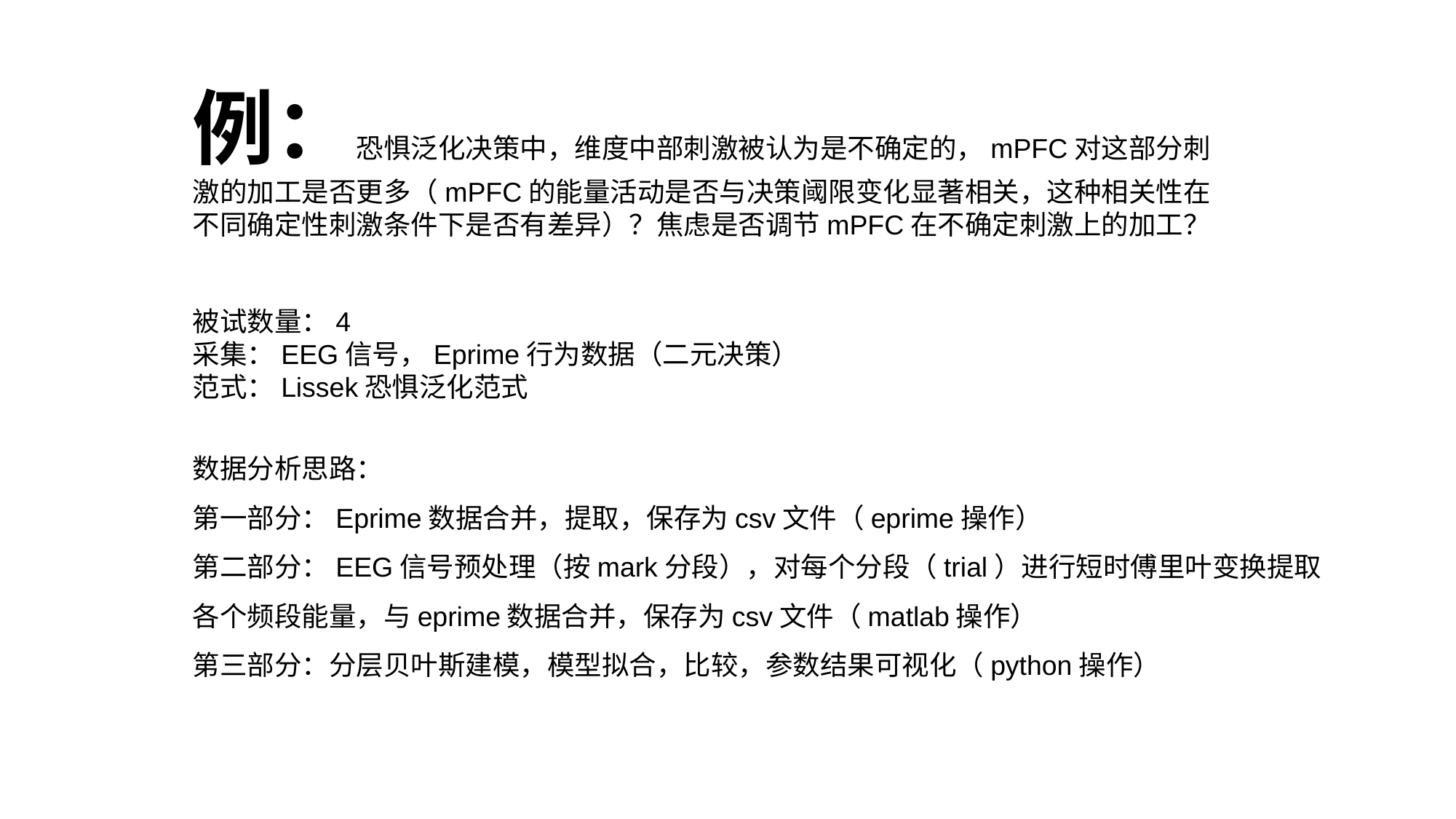

例：恐惧泛化决策中，维度中部刺激被认为是不确定的，mPFC对这部分刺激的加工是否更多（mPFC的能量活动是否与决策阈限变化显著相关，这种相关性在不同确定性刺激条件下是否有差异）？焦虑是否调节mPFC在不确定刺激上的加工？
被试数量：4
采集：EEG信号，Eprime行为数据（二元决策）
范式：Lissek恐惧泛化范式

数据分析思路：
第一部分：Eprime数据合并，提取，保存为csv文件（eprime操作）
第二部分：EEG信号预处理（按mark分段），对每个分段（trial）进行短时傅里叶变换提取各个频段能量，与eprime数据合并，保存为csv文件（matlab操作）
第三部分：分层贝叶斯建模，模型拟合，比较，参数结果可视化（python操作）